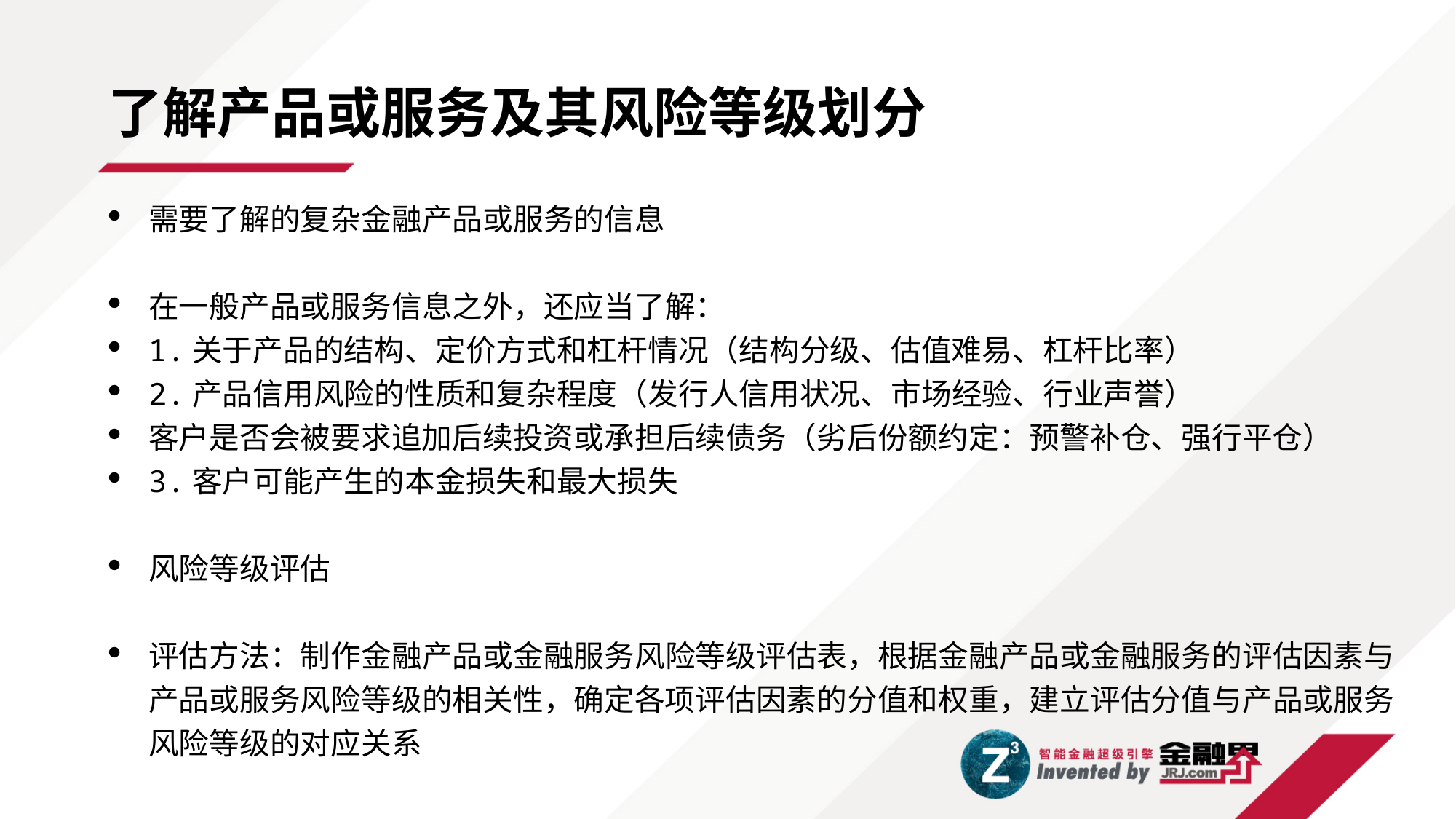

了解产品或服务及其风险等级划分
需要了解的复杂金融产品或服务的信息

在一般产品或服务信息之外，还应当了解：
1.关于产品的结构、定价方式和杠杆情况（结构分级、估值难易、杠杆比率）
2.产品信用风险的性质和复杂程度（发行人信用状况、市场经验、行业声誉）
客户是否会被要求追加后续投资或承担后续债务（劣后份额约定：预警补仓、强行平仓）
3.客户可能产生的本金损失和最大损失

风险等级评估

评估方法：制作金融产品或金融服务风险等级评估表，根据金融产品或金融服务的评估因素与产品或服务风险等级的相关性，确定各项评估因素的分值和权重，建立评估分值与产品或服务风险等级的对应关系